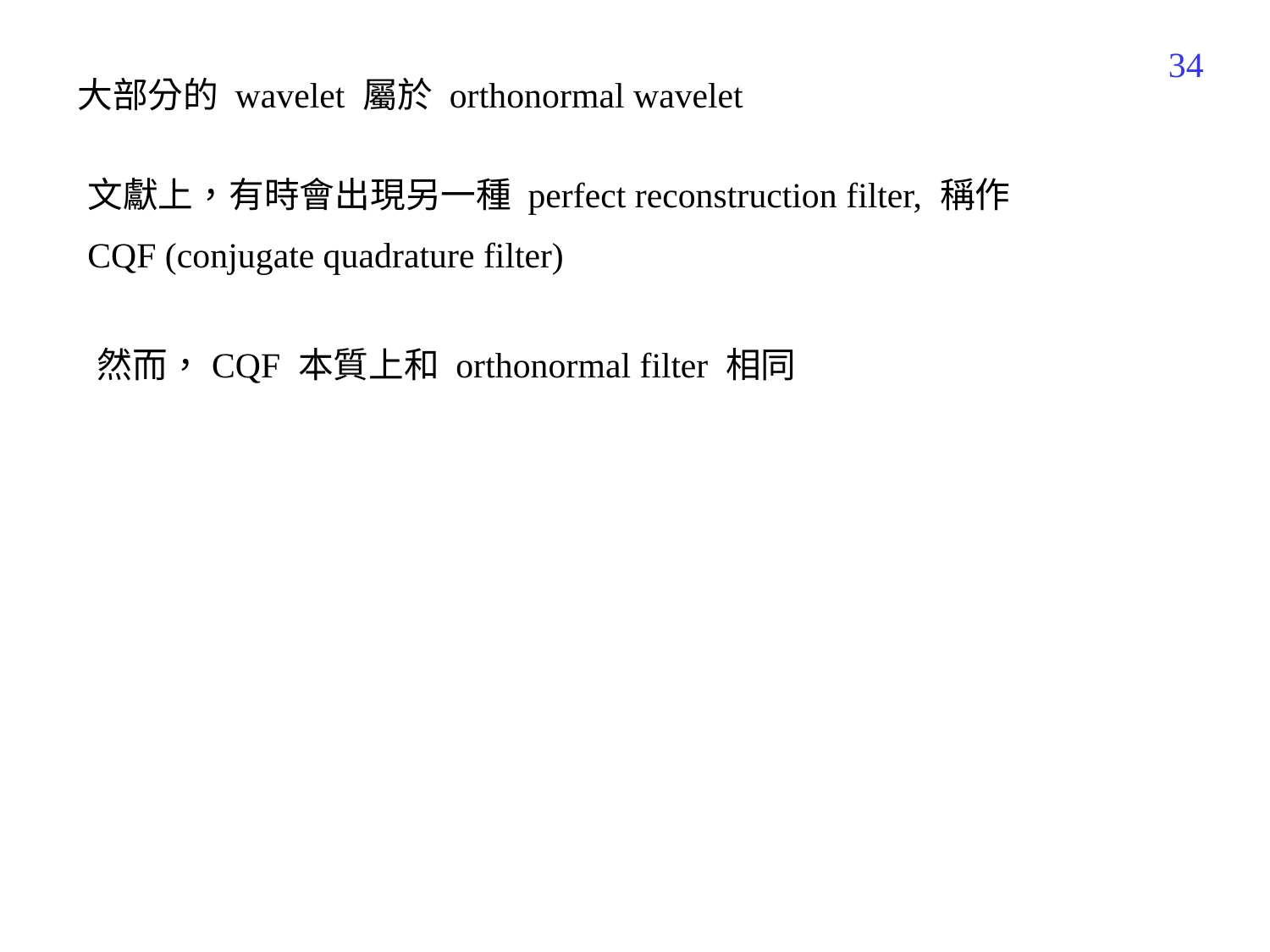

34
大部分的 wavelet 屬於 orthonormal wavelet
文獻上，有時會出現另一種 perfect reconstruction filter, 稱作
CQF (conjugate quadrature filter)
然而，CQF 本質上和 orthonormal filter 相同